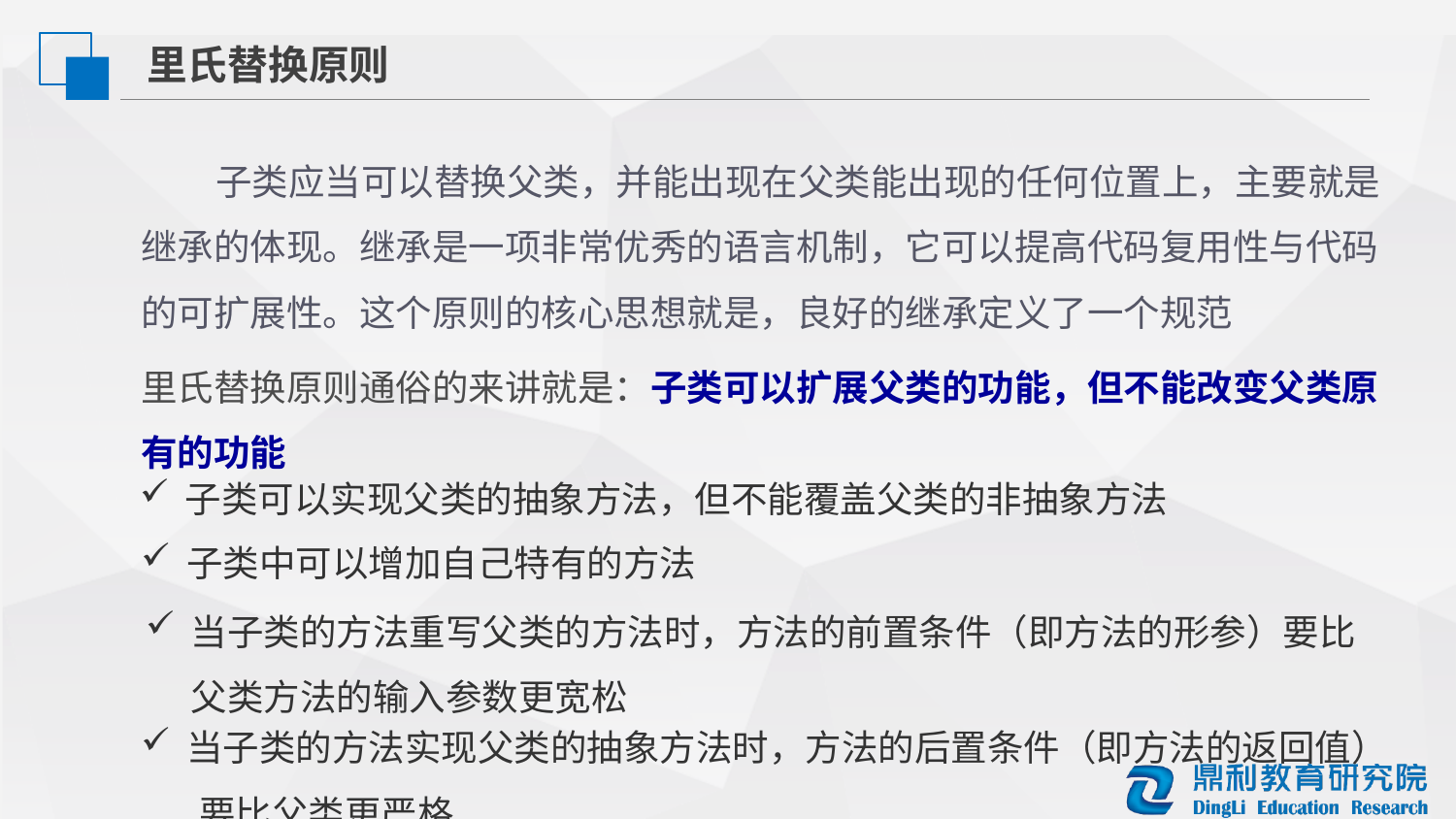

里氏替换原则
        子类应当可以替换父类，并能出现在父类能出现的任何位置上，主要就是继承的体现。继承是一项非常优秀的语言机制，它可以提高代码复用性与代码的可扩展性。这个原则的核心思想就是，良好的继承定义了一个规范
里氏替换原则通俗的来讲就是：子类可以扩展父类的功能，但不能改变父类原有的功能
子类可以实现父类的抽象方法，但不能覆盖父类的非抽象方法
子类中可以增加自己特有的方法
当子类的方法重写父类的方法时，方法的前置条件（即方法的形参）要比父类方法的输入参数更宽松
当子类的方法实现父类的抽象方法时，方法的后置条件（即方法的返回值）
      要比父类更严格